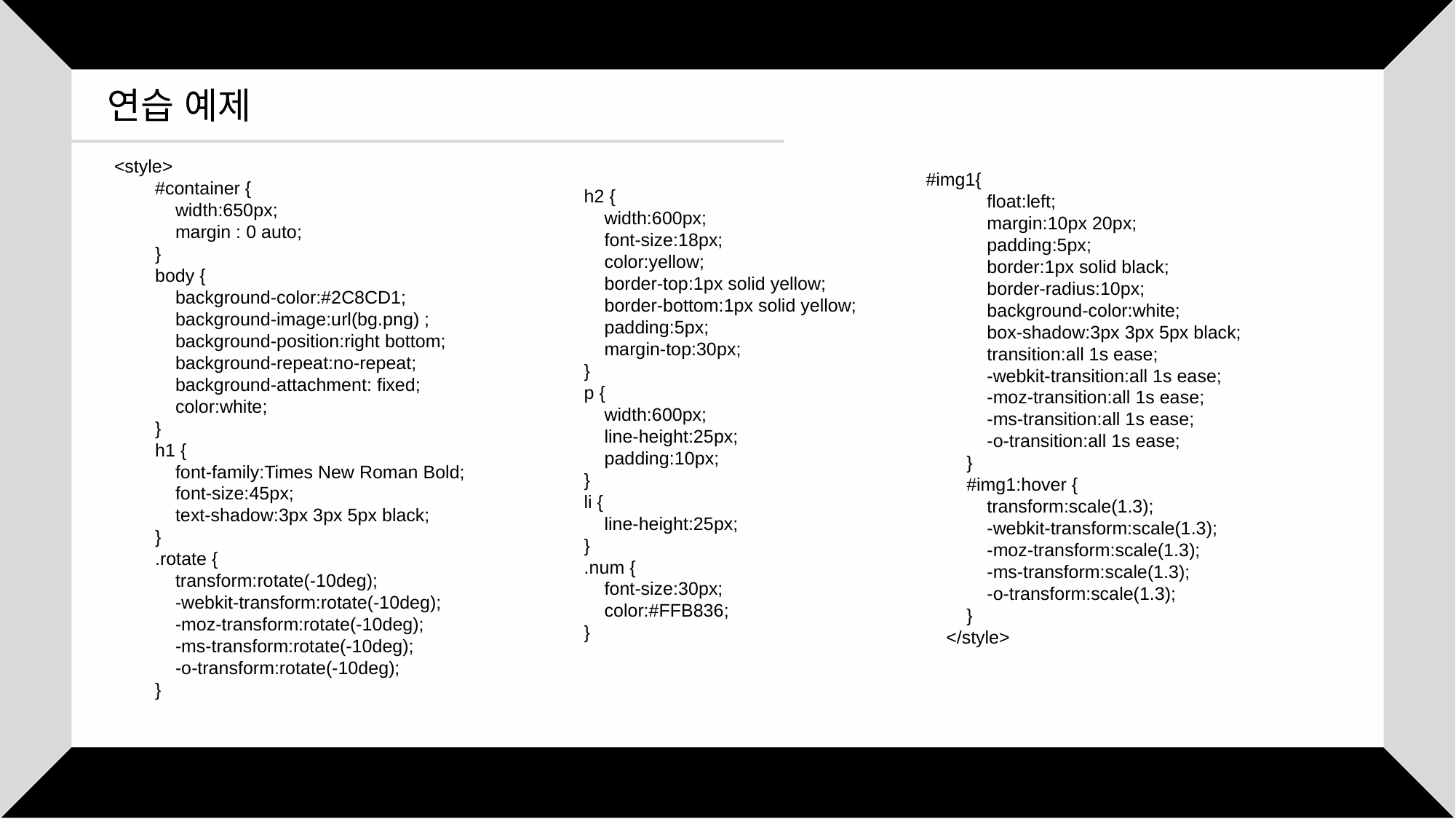

연습 예제
<style>
        #container {
            width:650px;
            margin : 0 auto;
        }
        body {
            background-color:#2C8CD1;
            background-image:url(bg.png) ;
            background-position:right bottom;
            background-repeat:no-repeat;
            background-attachment: fixed;
            color:white;
        }
        h1 {
            font-family:Times New Roman Bold;
            font-size:45px;
            text-shadow:3px 3px 5px black;
        }
        .rotate {
            transform:rotate(-10deg);
            -webkit-transform:rotate(-10deg);
            -moz-transform:rotate(-10deg);
            -ms-transform:rotate(-10deg);
            -o-transform:rotate(-10deg);
        }

#img1{
            float:left;
            margin:10px 20px;
            padding:5px;
            border:1px solid black;
            border-radius:10px;
            background-color:white;
            box-shadow:3px 3px 5px black;
            transition:all 1s ease;
            -webkit-transition:all 1s ease;
            -moz-transition:all 1s ease;
            -ms-transition:all 1s ease;
            -o-transition:all 1s ease;
        }
        #img1:hover {
            transform:scale(1.3);
            -webkit-transform:scale(1.3);
            -moz-transform:scale(1.3);
            -ms-transform:scale(1.3);
            -o-transform:scale(1.3);
        }
    </style>
        h2 {
            width:600px;
            font-size:18px;
            color:yellow;
            border-top:1px solid yellow;
            border-bottom:1px solid yellow;
            padding:5px;
            margin-top:30px;
        }
        p {
            width:600px;
            line-height:25px;
            padding:10px;
        }
        li {
            line-height:25px;
        }
        .num {
            font-size:30px;
            color:#FFB836;
        }